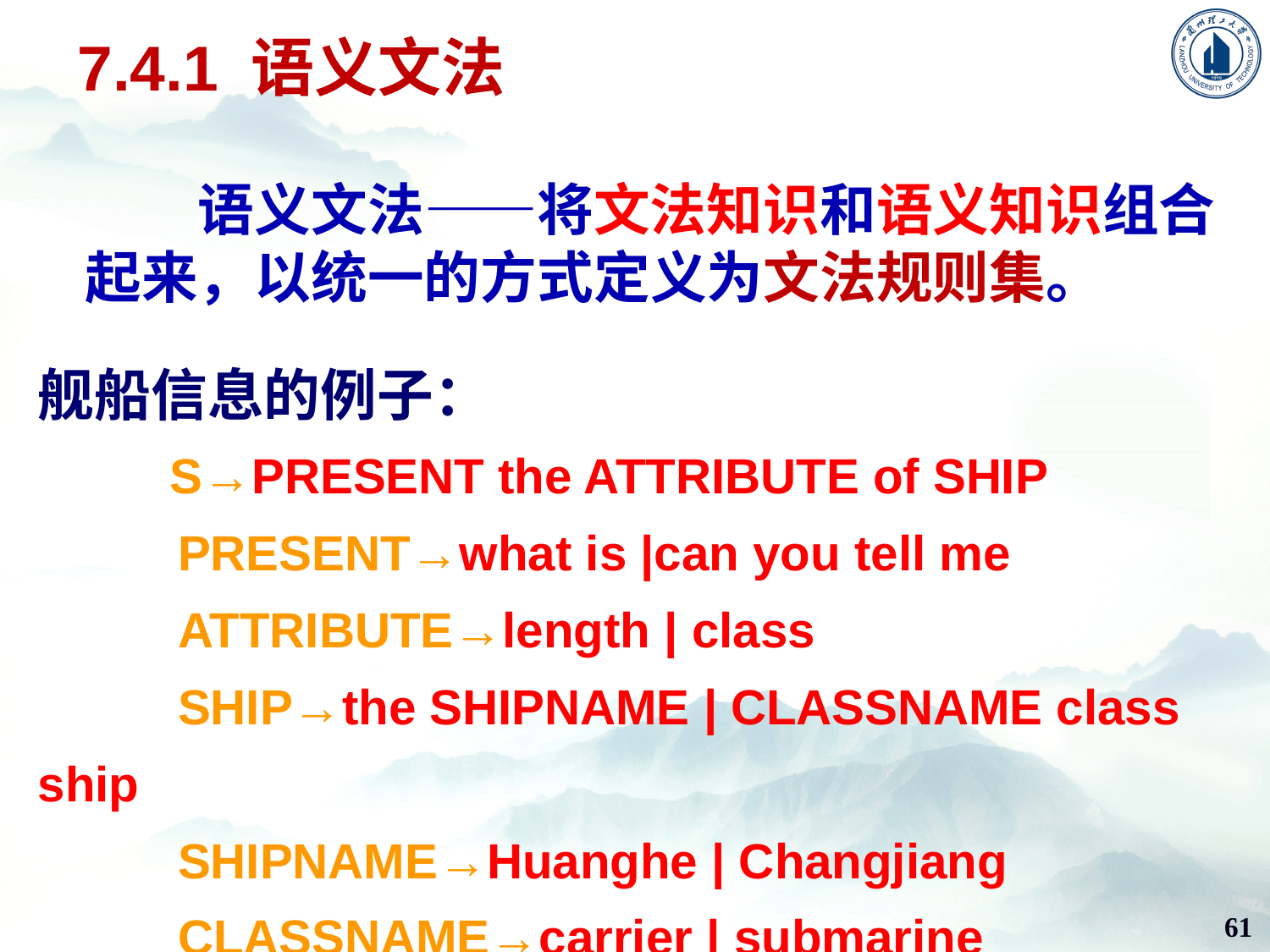

# 7.4.1 语义文法
语义文法——将文法知识和语义知识组合起来，以统一的方式定义为文法规则集。
舰船信息的例子：
    S→PRESENT the ATTRIBUTE of SHIP
   PRESENT→what is |can you tell me
   ATTRIBUTE→length | class
   SHIP→the SHIPNAME | CLASSNAME class ship
   SHIPNAME→Huanghe | Changjiang
   CLASSNAME→carrier | submarine

61